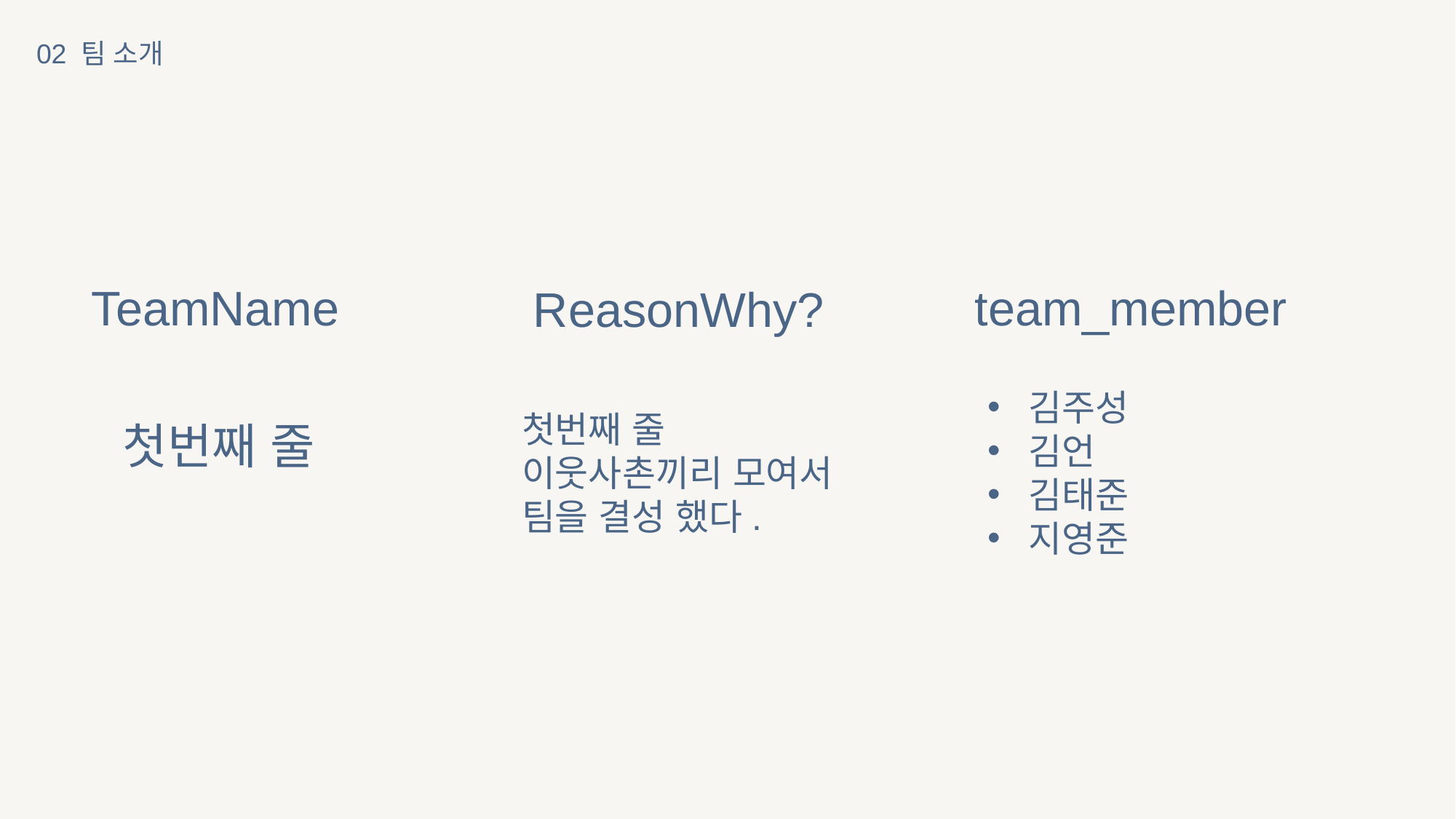

02 팀 소개
TeamName
team_member
ReasonWhy?
김주성
김언
김태준
지영준
첫번째 줄 이웃사촌끼리 모여서 팀을 결성 했다.
첫번째 줄